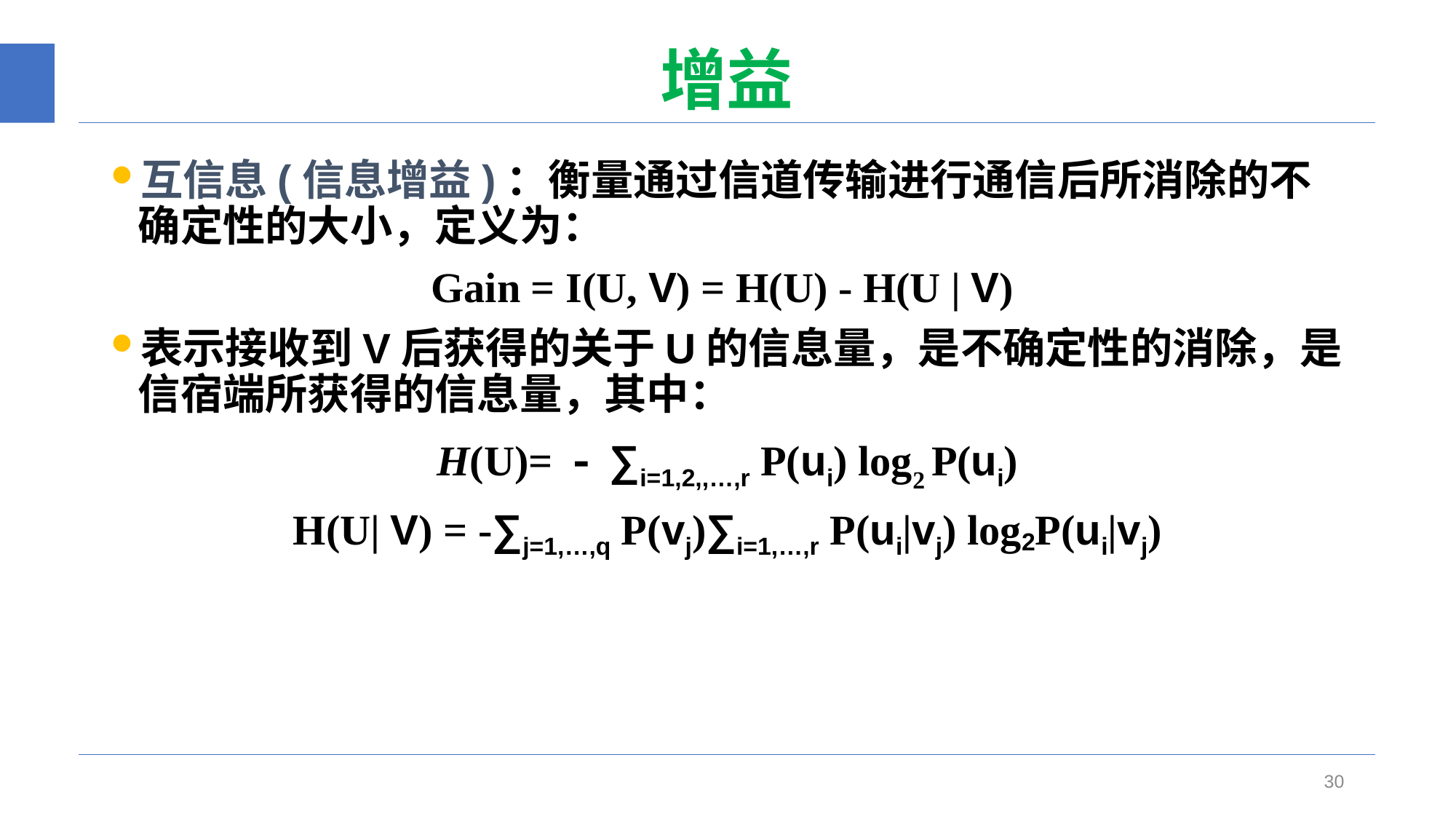

# 增益
互信息(信息增益)：衡量通过信道传输进行通信后所消除的不确定性的大小，定义为：
Gain = I(U, V) = H(U) - H(U | V)
表示接收到V后获得的关于U的信息量，是不确定性的消除，是信宿端所获得的信息量，其中：
H(U)= − ∑i=1,2,,…,r P(ui) log2 P(ui)
H(U| V) = -∑j=1,…,q P(vj)∑i=1,…,r P(ui|vj) log2P(ui|vj)

30